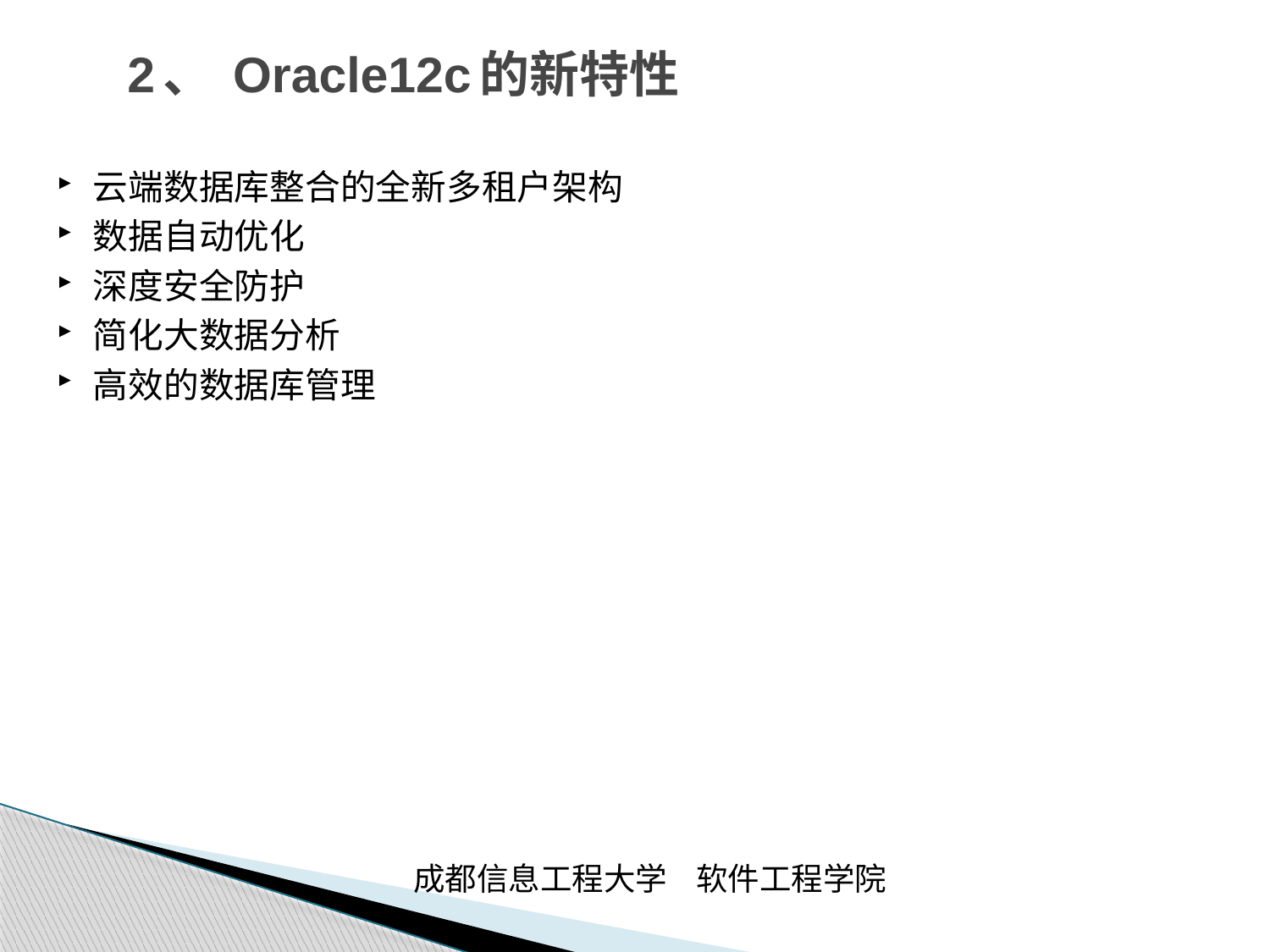

# 2、 Oracle12c的新特性
云端数据库整合的全新多租户架构
数据自动优化
深度安全防护
简化大数据分析
高效的数据库管理